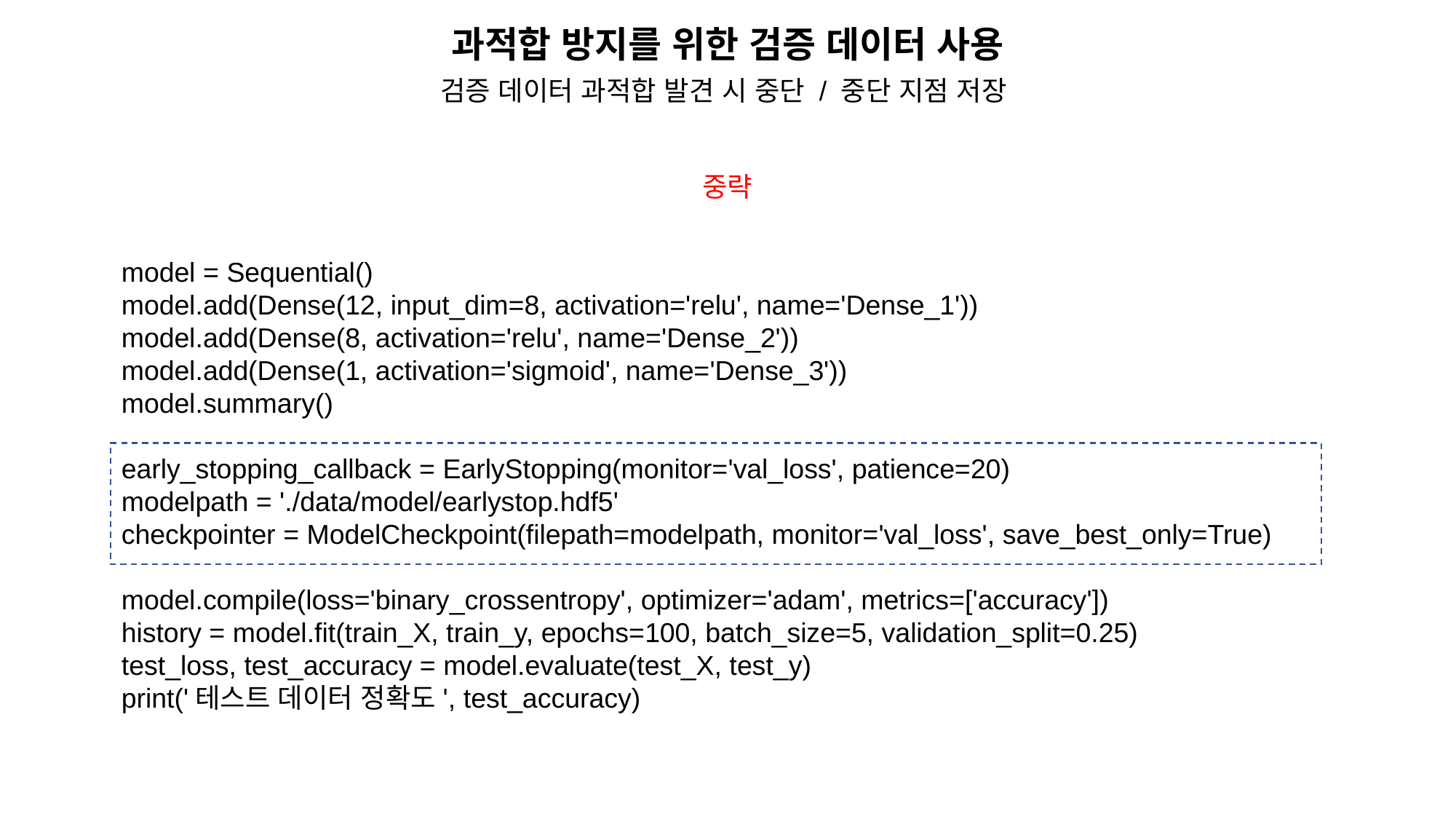

과적합 방지를 위한 검증 데이터 사용
검증 데이터 과적합 발견 시 중단 / 중단 지점 저장
중략
model = Sequential()
model.add(Dense(12, input_dim=8, activation='relu', name='Dense_1'))
model.add(Dense(8, activation='relu', name='Dense_2'))
model.add(Dense(1, activation='sigmoid', name='Dense_3'))
model.summary()

early_stopping_callback = EarlyStopping(monitor='val_loss', patience=20)
modelpath = './data/model/earlystop.hdf5'
checkpointer = ModelCheckpoint(filepath=modelpath, monitor='val_loss', save_best_only=True)
model.compile(loss='binary_crossentropy', optimizer='adam', metrics=['accuracy'])
history = model.fit(train_X, train_y, epochs=100, batch_size=5, validation_split=0.25)
test_loss, test_accuracy = model.evaluate(test_X, test_y)
print('테스트 데이터 정확도', test_accuracy)